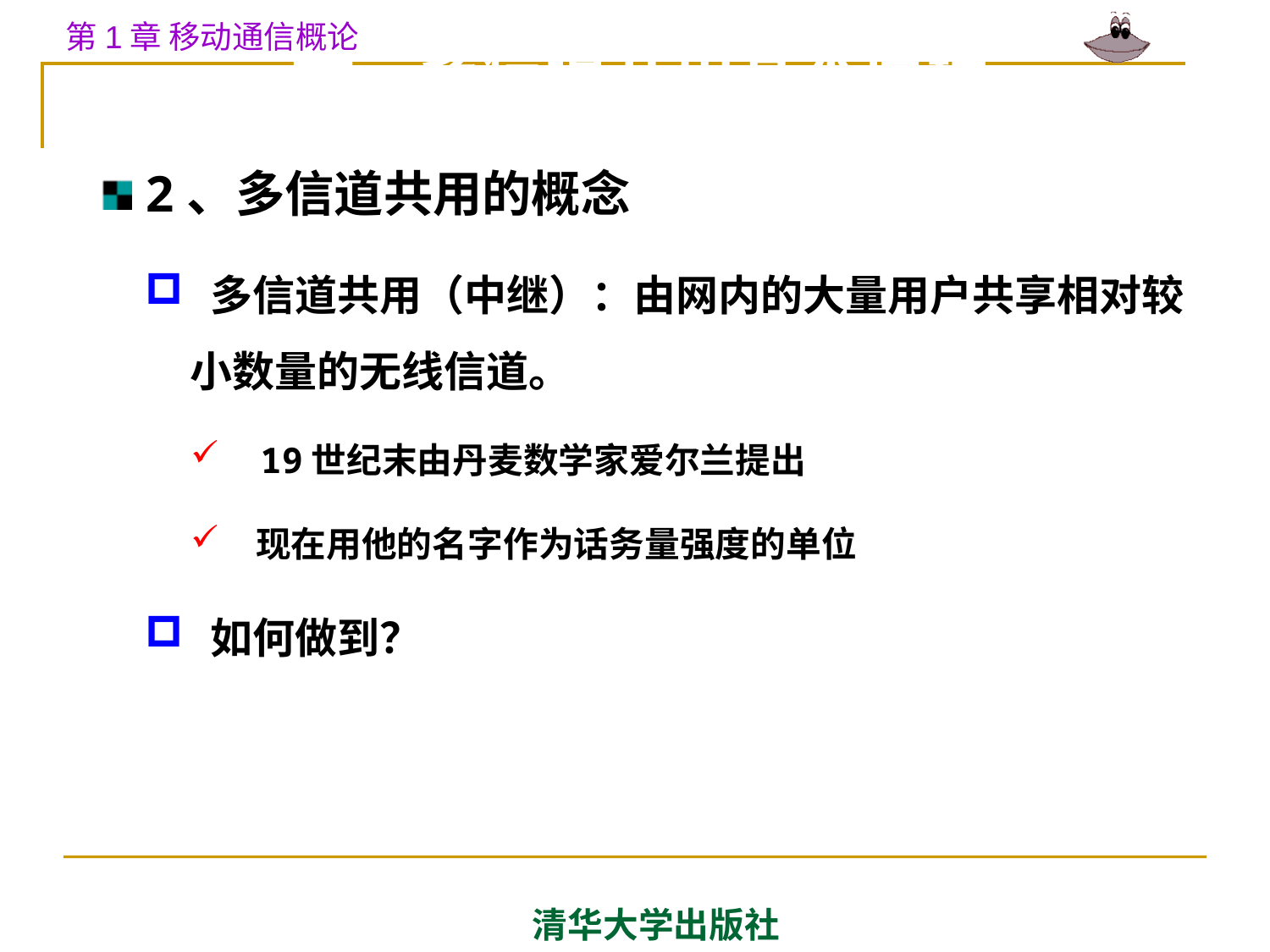

# 一、多信道共用基本原理
2、多信道共用的概念
 多信道共用（中继）：由网内的大量用户共享相对较小数量的无线信道。
 19世纪末由丹麦数学家爱尔兰提出
 现在用他的名字作为话务量强度的单位
 如何做到？